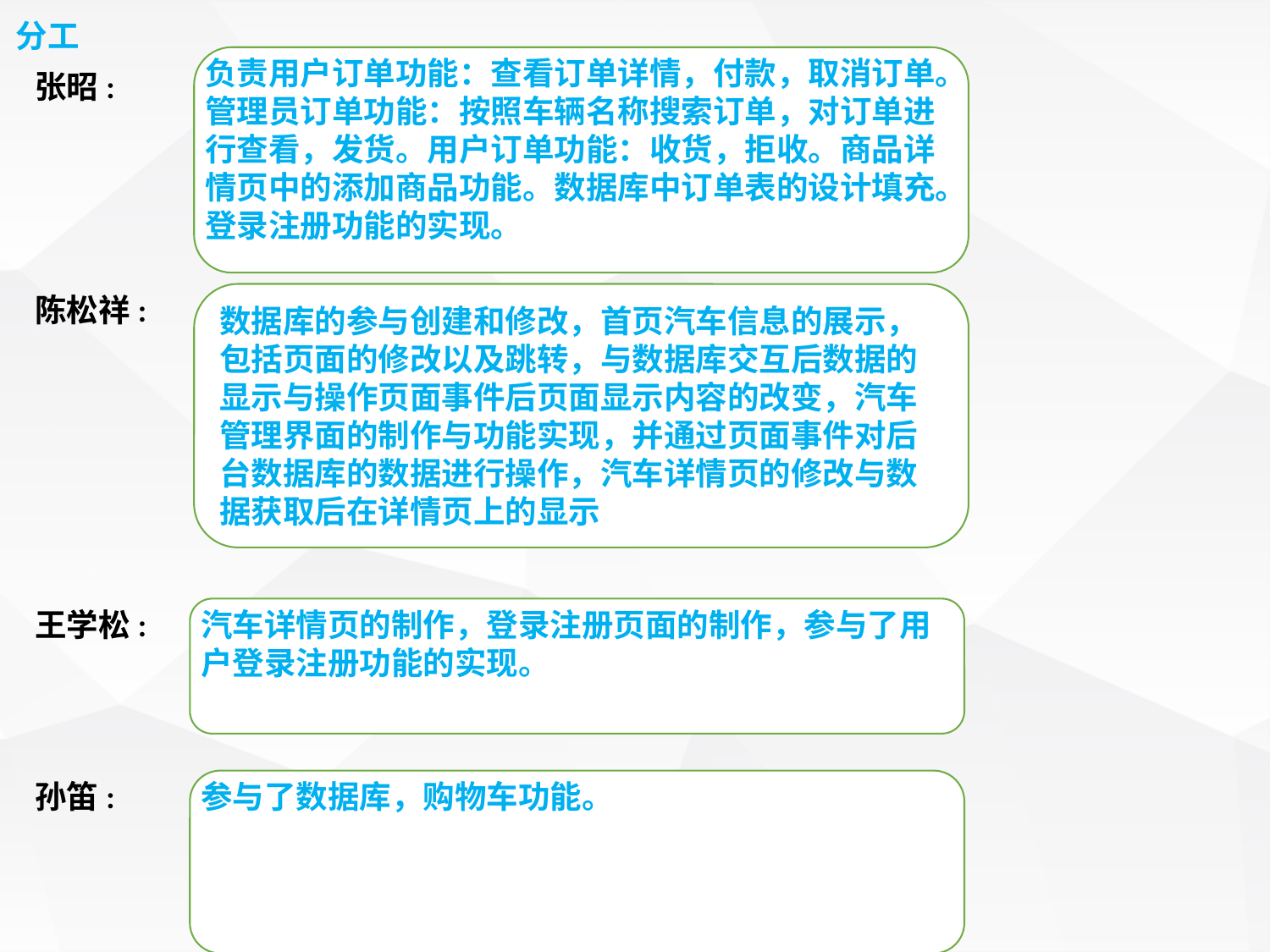

分工
负责用户订单功能：查看订单详情，付款，取消订单。
管理员订单功能：按照车辆名称搜索订单，对订单进行查看，发货。用户订单功能：收货，拒收。商品详情页中的添加商品功能。数据库中订单表的设计填充。
登录注册功能的实现。

张昭:
陈松祥:
数据库的参与创建和修改，首页汽车信息的展示，包括页面的修改以及跳转，与数据库交互后数据的显示与操作页面事件后页面显示内容的改变，汽车管理界面的制作与功能实现，并通过页面事件对后台数据库的数据进行操作，汽车详情页的修改与数据获取后在详情页上的显示
王学松:
汽车详情页的制作，登录注册页面的制作，参与了用户登录注册功能的实现。

孙笛:
参与了数据库，购物车功能。